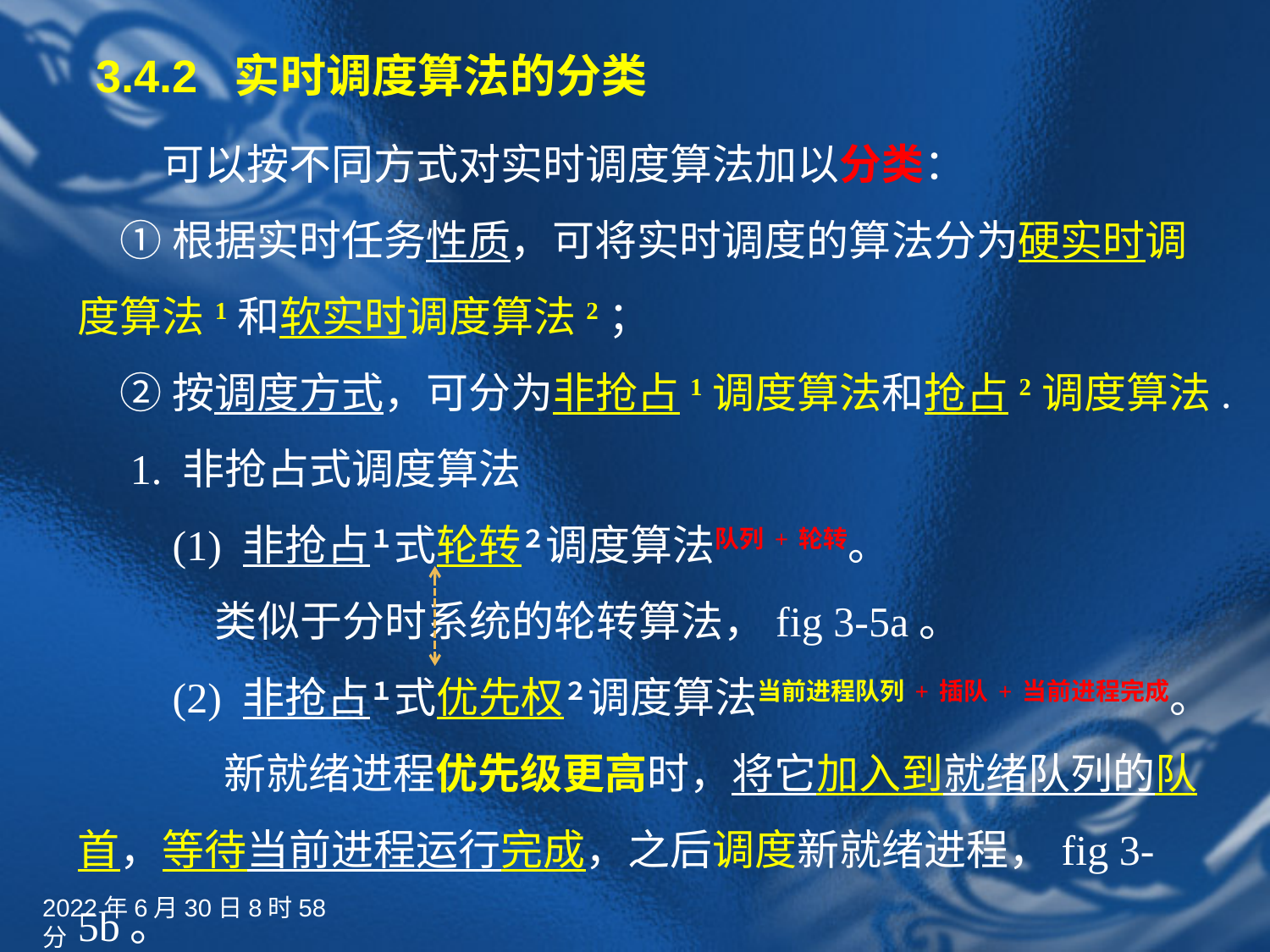

# 3.4.2  实时调度算法的分类
　　可以按不同方式对实时调度算法加以分类：
　① 根据实时任务性质，可将实时调度的算法分为硬实时调度算法1和软实时调度算法2；
　② 按调度方式，可分为非抢占1调度算法和抢占2调度算法.
　1. 非抢占式调度算法
　　(1) 非抢占１式轮转２调度算法队列+轮转。
　          类似于分时系统的轮转算法，fig 3-5a。
　　(2) 非抢占１式优先权２调度算法当前进程队列+插队+当前进程完成。
　  　　新就绪进程优先级更高时，将它加入到就绪队列的队首，等待当前进程运行完成，之后调度新就绪进程，fig 3-5b。
。
2022年6月30日8时58分